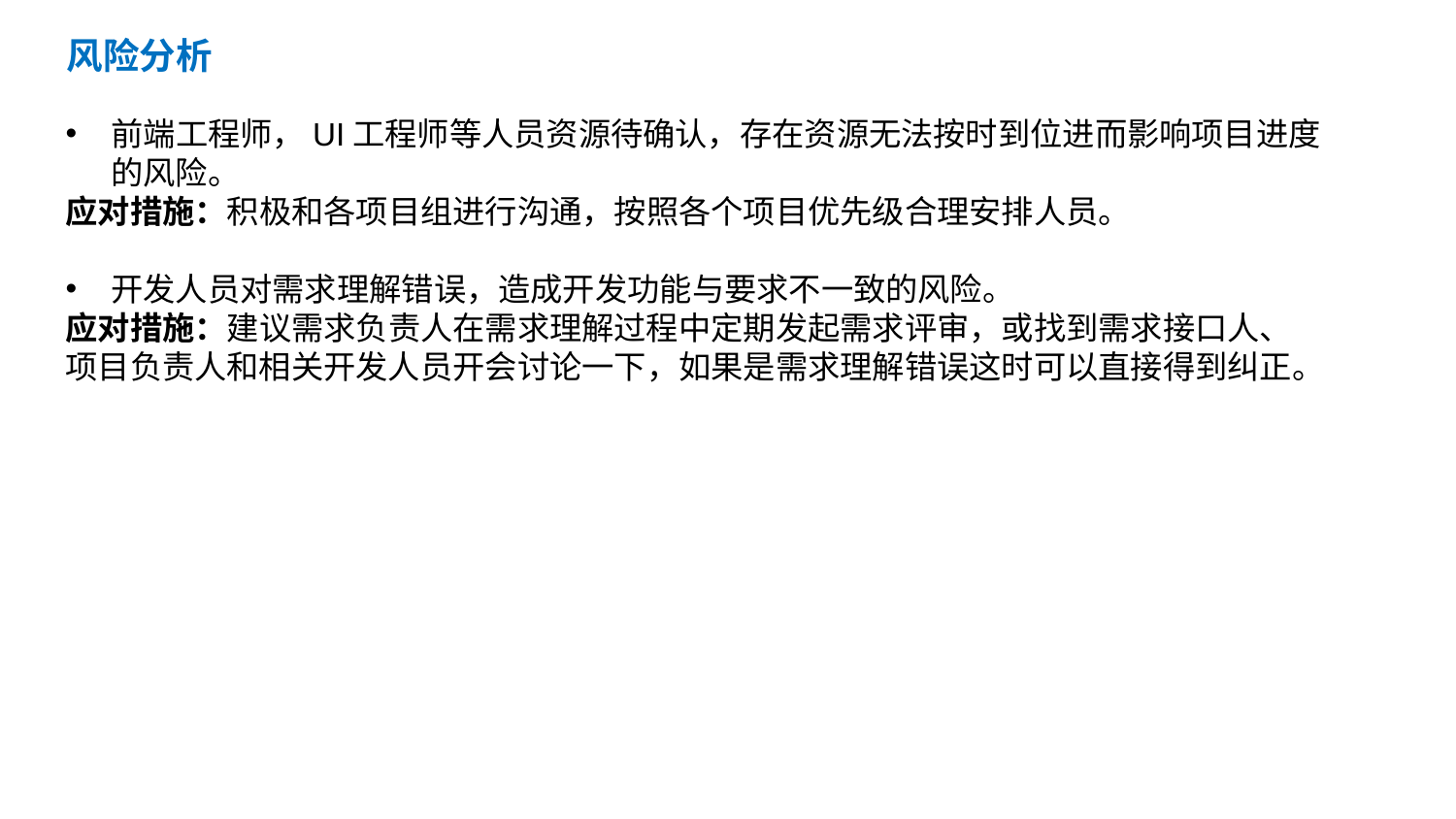

目 录
风险分析
前端工程师，UI工程师等人员资源待确认，存在资源无法按时到位进而影响项目进度的风险。
应对措施：积极和各项目组进行沟通，按照各个项目优先级合理安排人员。

开发人员对需求理解错误，造成开发功能与要求不一致的风险。
应对措施：建议需求负责人在需求理解过程中定期发起需求评审，或找到需求接口人、项目负责人和相关开发人员开会讨论一下，如果是需求理解错误这时可以直接得到纠正。